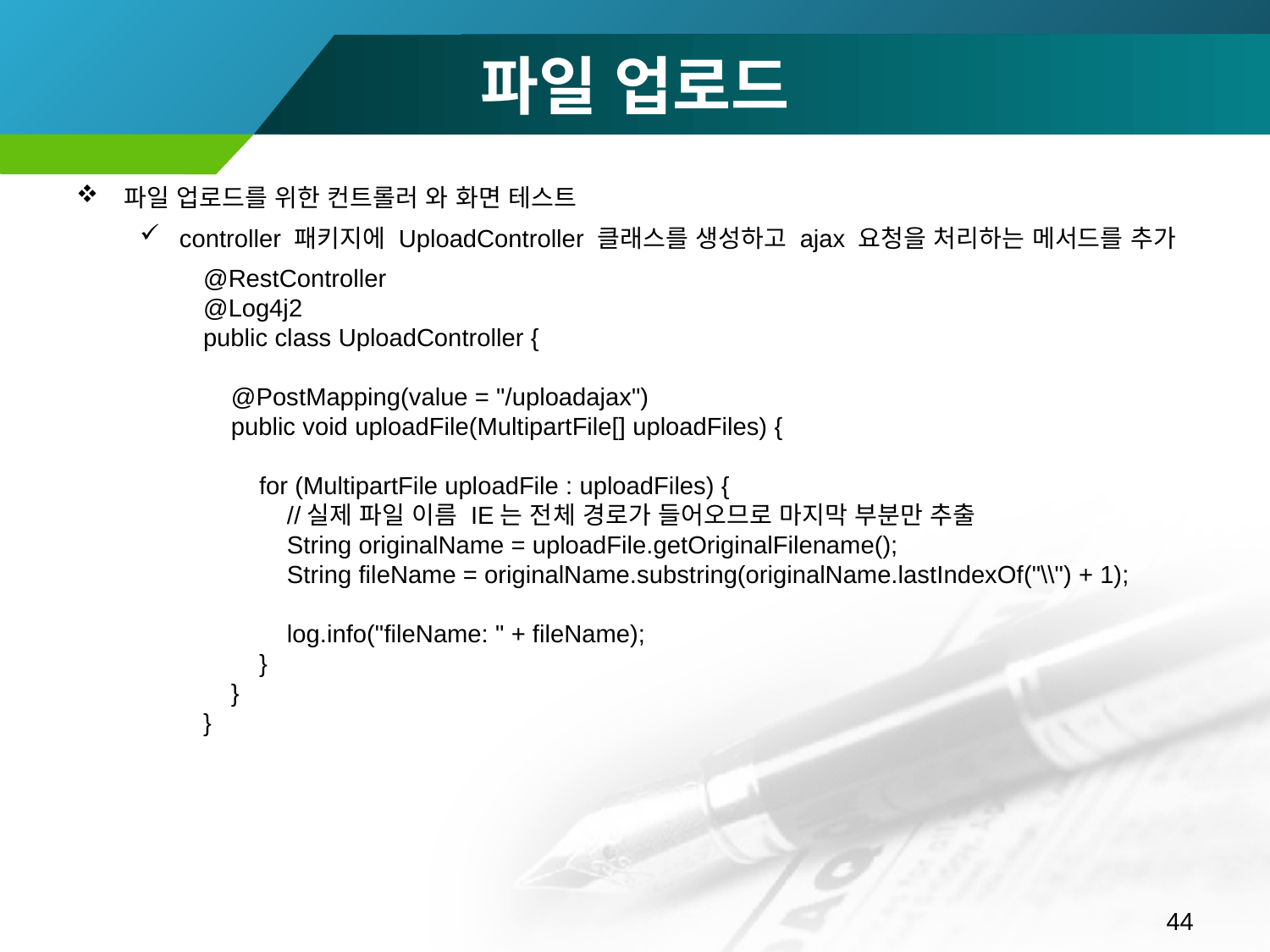

# 파일 업로드
파일 업로드를 위한 컨트롤러 와 화면 테스트
controller 패키지에 UploadController 클래스를 생성하고 ajax 요청을 처리하는 메서드를 추가
@RestController
@Log4j2
public class UploadController {

    @PostMapping(value = "/uploadajax")
    public void uploadFile(MultipartFile[] uploadFiles) {

        for (MultipartFile uploadFile : uploadFiles) {
            //실제 파일 이름 IE는 전체 경로가 들어오므로 마지막 부분만 추출
            String originalName = uploadFile.getOriginalFilename();
            String fileName = originalName.substring(originalName.lastIndexOf("\\") + 1);

            log.info("fileName: " + fileName);
        }
    }
}

44